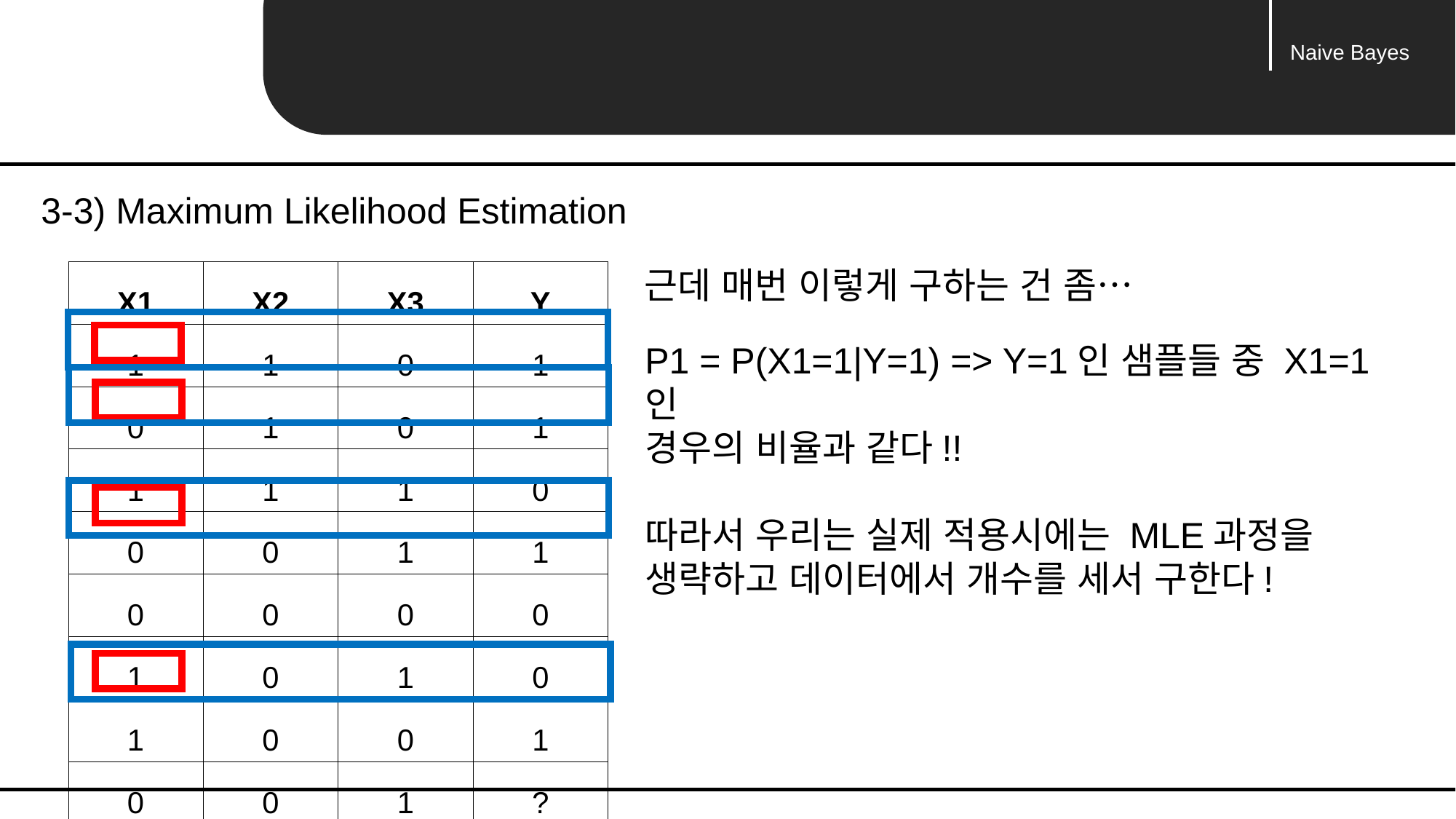

Naive Bayes

Unit  03 ㅣNaive Bayes Classification
3-3) Maximum Likelihood Estimation

근데 매번 이렇게 구하는 건 좀…
| X1 | X2 | X3 | Y |
| --- | --- | --- | --- |
| 1 | 1 | 0 | 1 |
| 0 | 1 | 0 | 1 |
| 1 | 1 | 1 | 0 |
| 0 | 0 | 1 | 1 |
| 0 | 0 | 0 | 0 |
| 1 | 0 | 1 | 0 |
| 1 | 0 | 0 | 1 |
| 0 | 0 | 1 | ? |

P1 = P(X1=1|Y=1) => Y=1인 샘플들 중 X1=1인
경우의 비율과 같다!!

따라서 우리는 실제 적용시에는 MLE과정을 생략하고 데이터에서 개수를 세서 구한다!